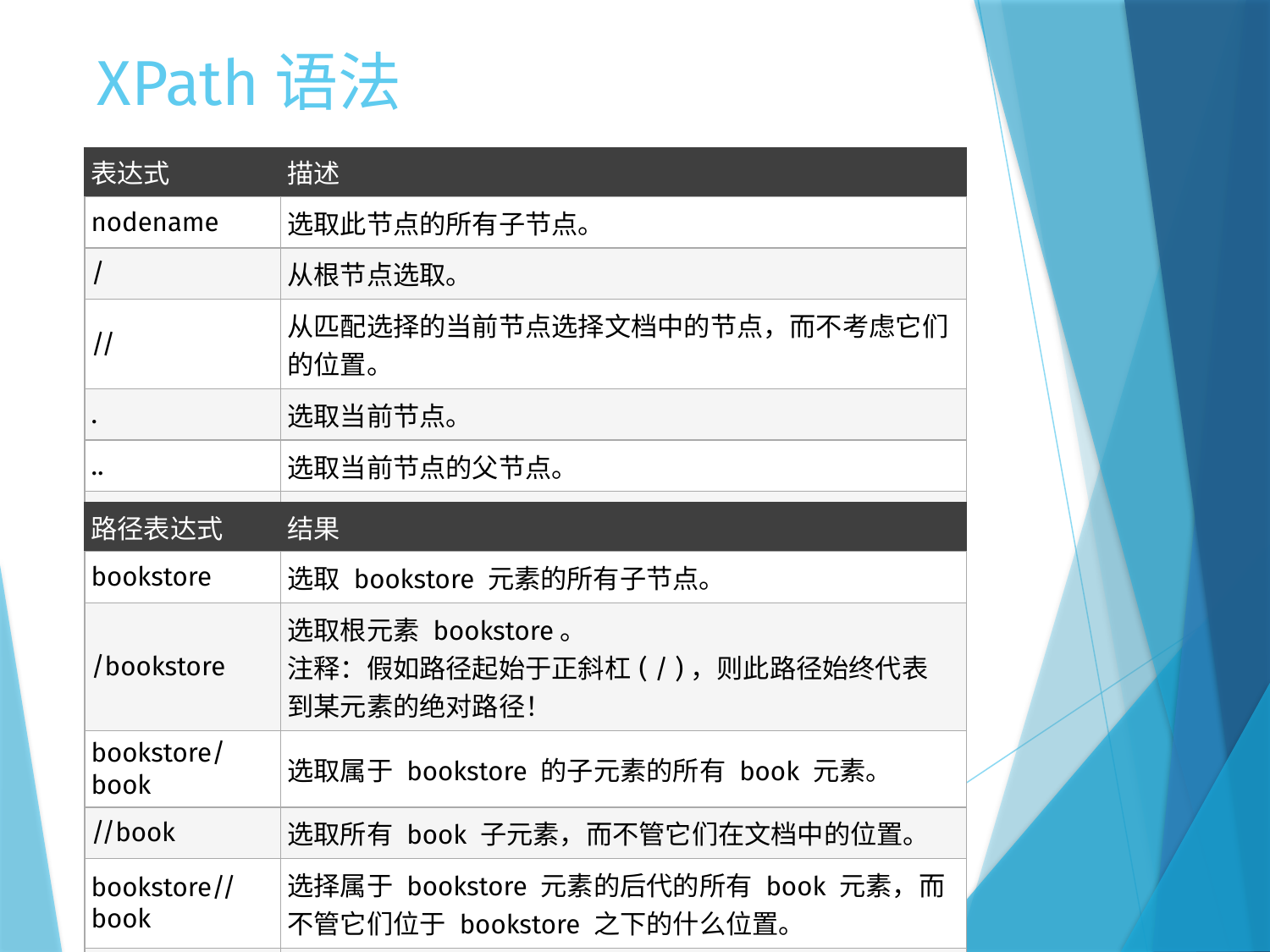

# XPath语法
| 表达式 | 描述 |
| --- | --- |
| nodename | 选取此节点的所有子节点。 |
| / | 从根节点选取。 |
| // | 从匹配选择的当前节点选择文档中的节点，而不考虑它们的位置。 |
| . | 选取当前节点。 |
| .. | 选取当前节点的父节点。 |
| @ | 选取属性。 |
| 路径表达式 | 结果 |
| --- | --- |
| bookstore | 选取 bookstore 元素的所有子节点。 |
| /bookstore | 选取根元素 bookstore。 注释：假如路径起始于正斜杠( / )，则此路径始终代表到某元素的绝对路径！ |
| bookstore/book | 选取属于 bookstore 的子元素的所有 book 元素。 |
| //book | 选取所有 book 子元素，而不管它们在文档中的位置。 |
| bookstore//book | 选择属于 bookstore 元素的后代的所有 book 元素，而不管它们位于 bookstore 之下的什么位置。 |
| //@lang | 选取名为 lang 的所有属性。 |